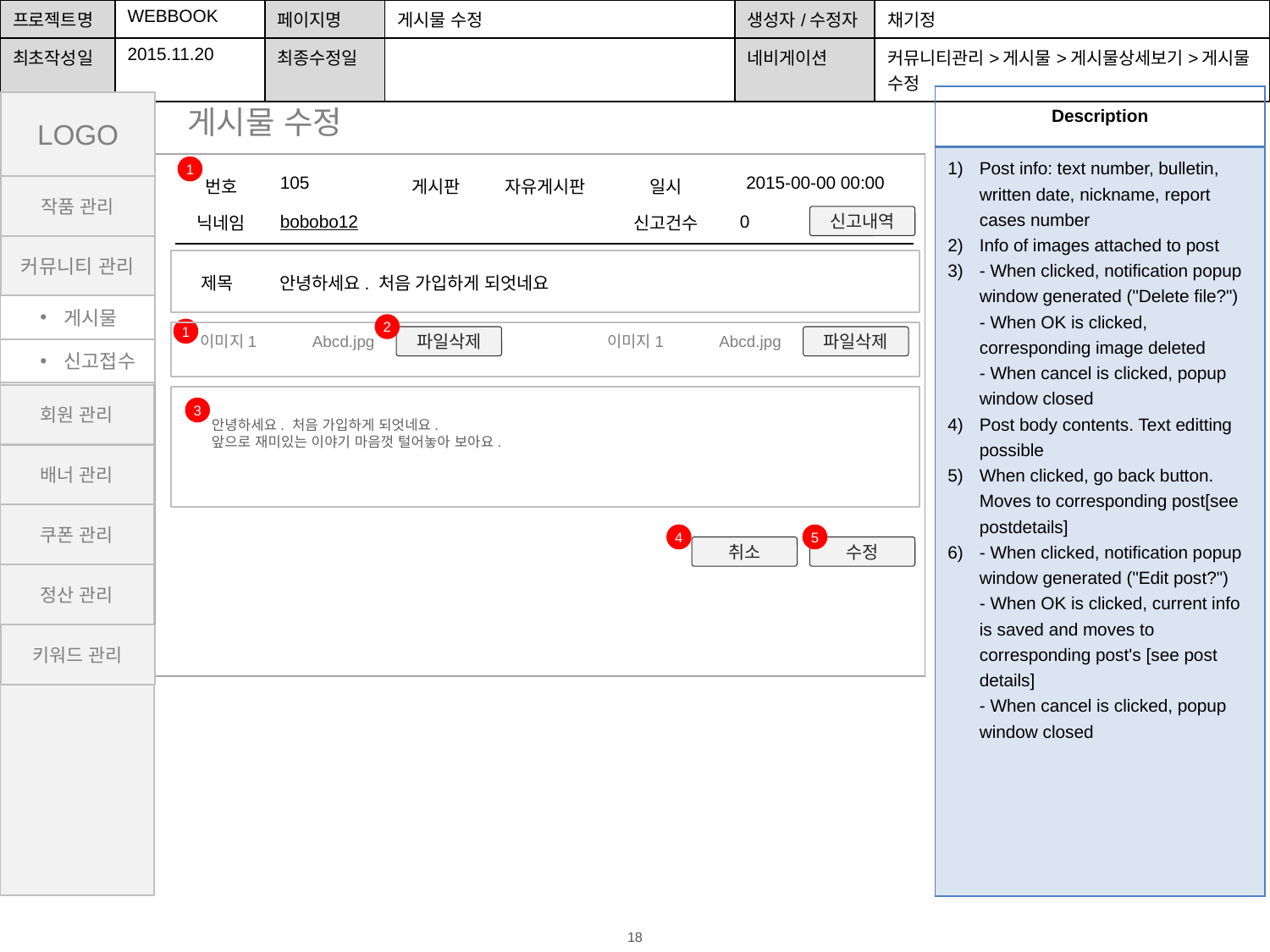

| 프로젝트명 | WEBBOOK | 페이지명 | 게시물 수정 | 생성자/수정자 | 채기정 |
| --- | --- | --- | --- | --- | --- |
| 최초작성일 | 2015.11.20 | 최종수정일 |  | 네비게이션 | 커뮤니티관리>게시물>게시물상세보기>게시물 수정 |
| Description |
| --- |
| Post info: text number, bulletin, written date, nickname, report cases number Info of images attached to post - When clicked, notification popup window generated ("Delete file?") - When OK is clicked, corresponding image deleted - When cancel is clicked, popup window closed Post body contents. Text editting possible When clicked, go back button. Moves to corresponding post[see postdetails] - When clicked, notification popup window generated ("Edit post?") - When OK is clicked, current info is saved and moves to corresponding post's [see post details] - When cancel is clicked, popup window closed |

LOGO
게시물 수정

1
| 번호 | 105 | 게시판 | 자유게시판 | 일시 | 2015-00-00 00:00 |
| --- | --- | --- | --- | --- | --- |
| 닉네임 | bobobo12 |  |  | 신고건수 | 0 |
작품 관리
신고내역
커뮤니티 관리

제목
안녕하세요. 처음 가입하게 되엇네요
게시물
2
1

이미지1
Abcd.jpg
이미지1
Abcd.jpg
파일삭제
파일삭제
신고접수
회원 관리

3
안녕하세요. 처음 가입하게 되엇네요.
앞으로 재미있는 이야기 마음껏 털어놓아 보아요.
배너 관리
쿠폰 관리
4
5
취소
수정
정산 관리
키워드 관리